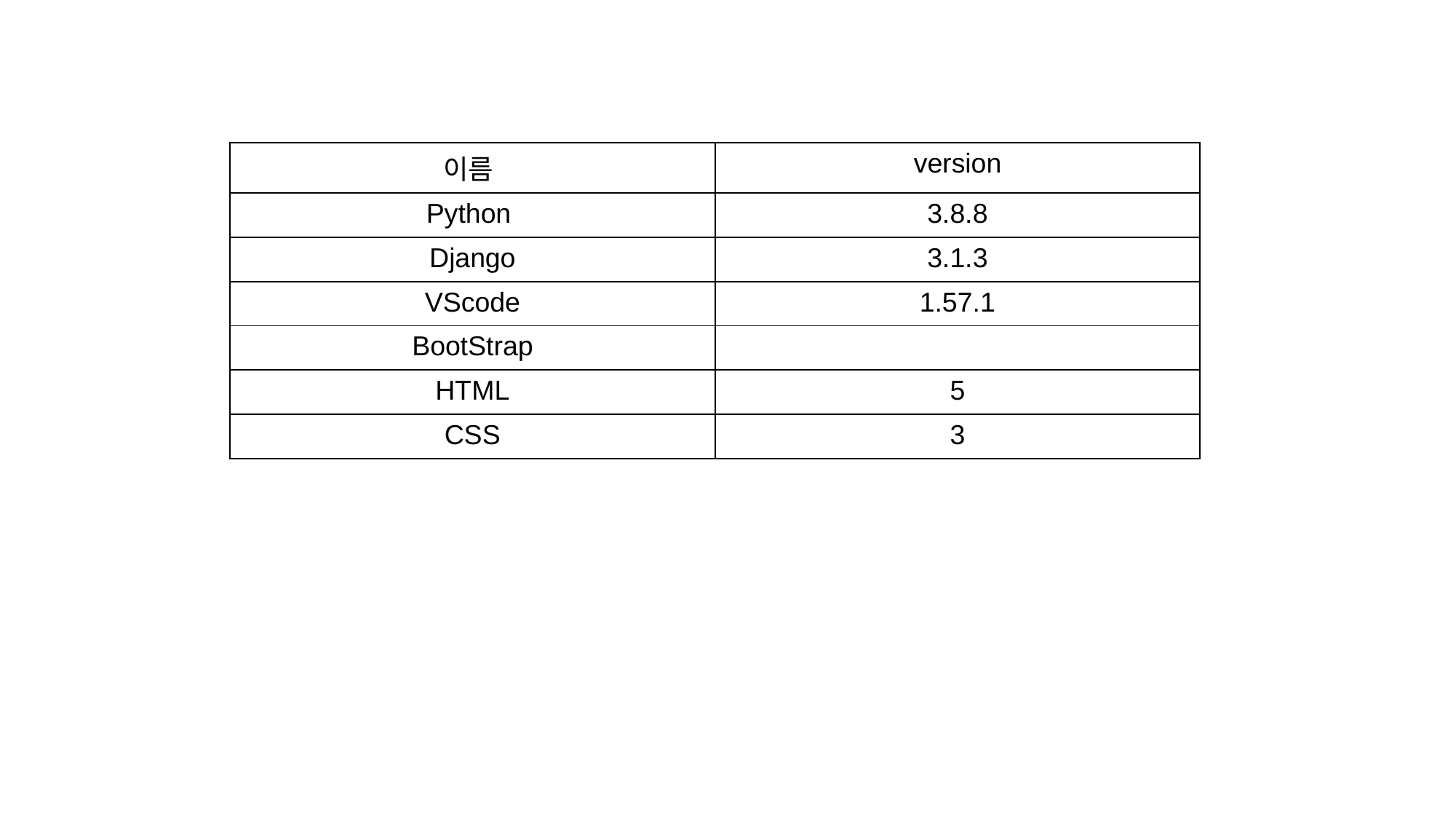

| 이름 | version |
| --- | --- |
| Python | 3.8.8 |
| Django | 3.1.3 |
| VScode | 1.57.1 |
| BootStrap |  |
| HTML | 5 |
| CSS | 3 |